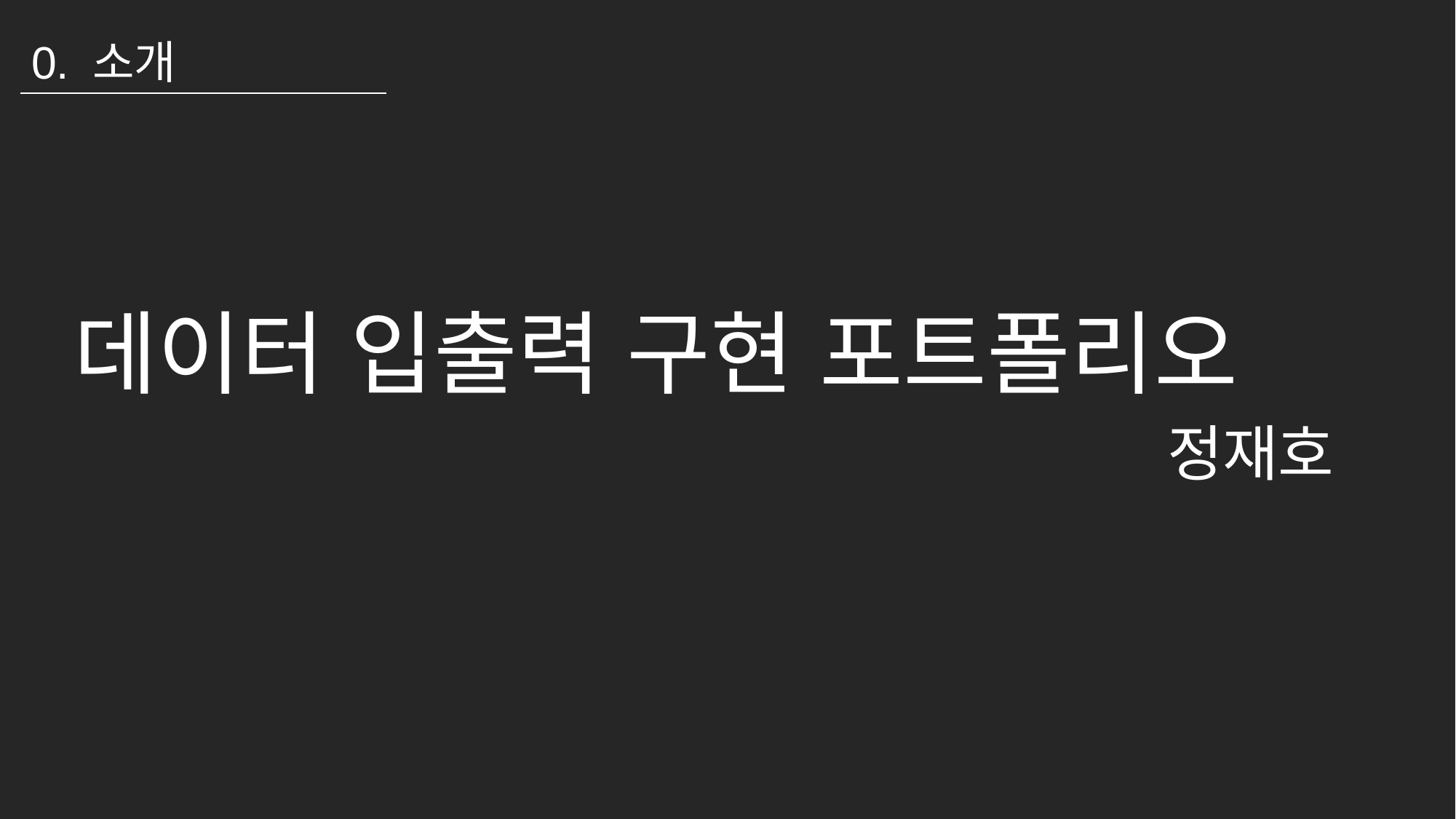

0. 소개

데이터 입출력 구현 포트폴리오
정재호